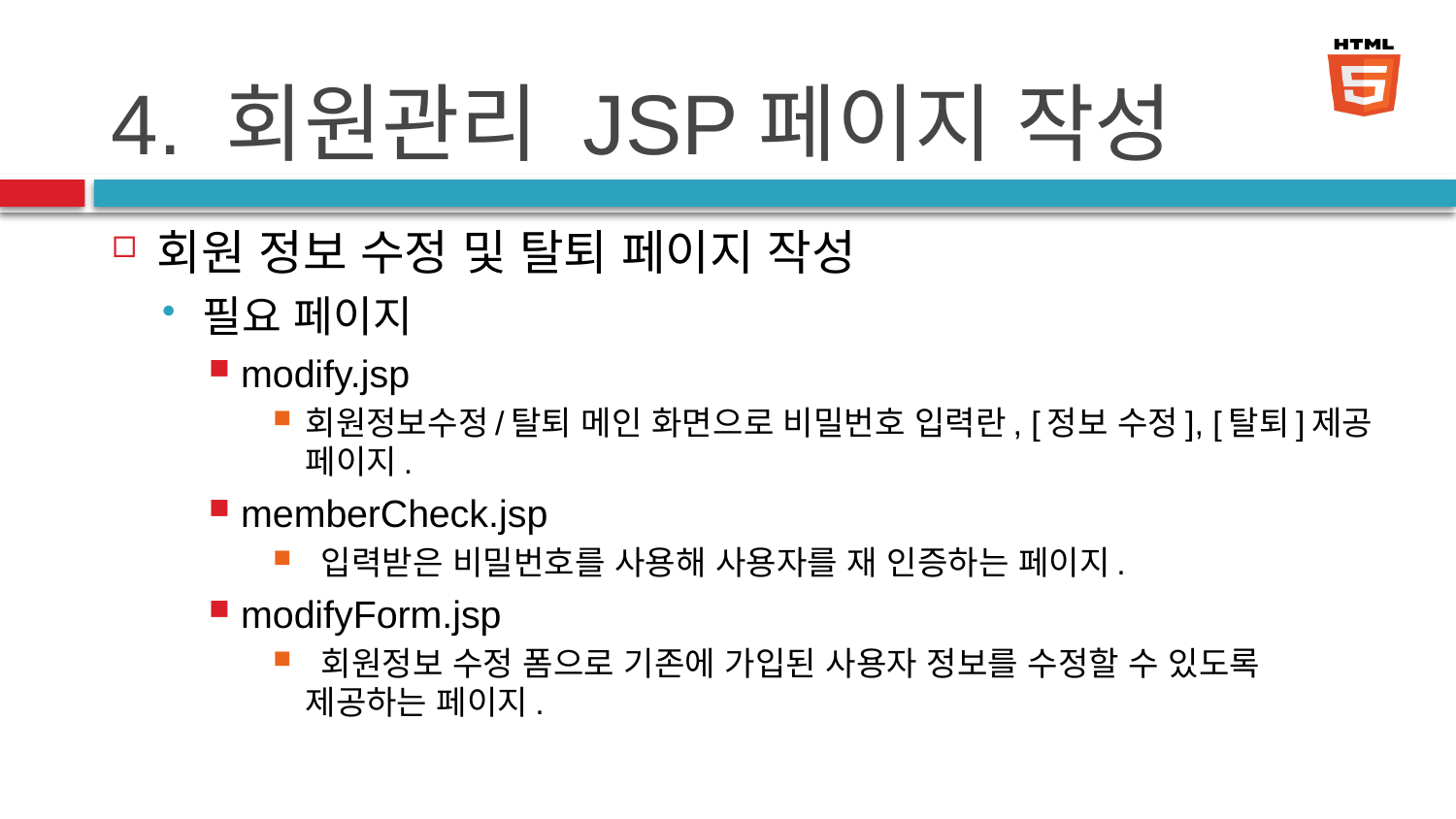

# 4. 회원관리 JSP페이지 작성
회원 정보 수정 및 탈퇴 페이지 작성
필요 페이지
modify.jsp
회원정보수정/탈퇴 메인 화면으로 비밀번호 입력란, [정보 수정], [탈퇴]제공 페이지.
memberCheck.jsp
 입력받은 비밀번호를 사용해 사용자를 재 인증하는 페이지.
modifyForm.jsp
 회원정보 수정 폼으로 기존에 가입된 사용자 정보를 수정할 수 있도록 제공하는 페이지.